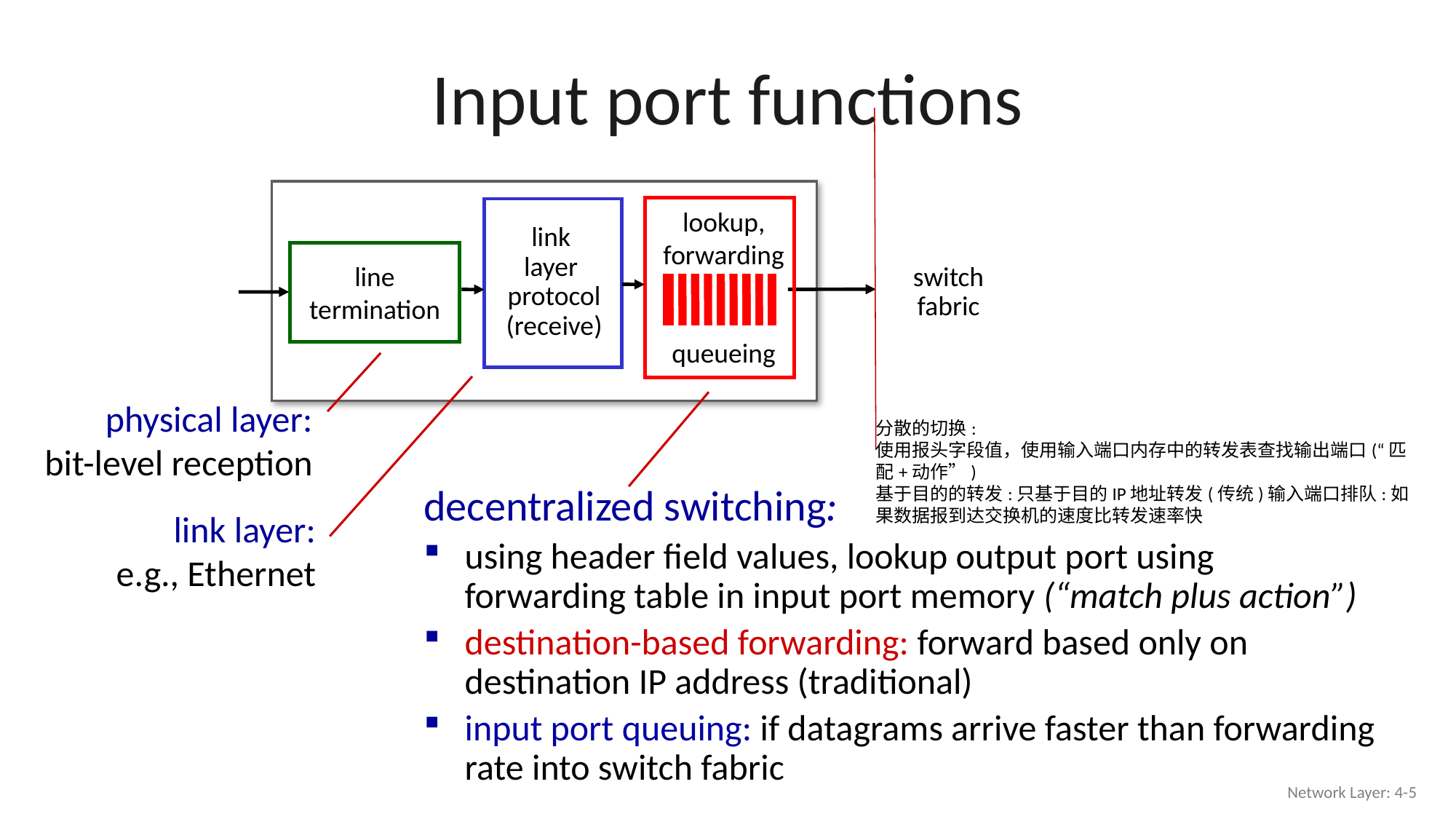

# Input port functions

decentralized switching:
using header field values, lookup output port using forwarding table in input port memory (“match plus action”)
destination-based forwarding: forward based only on destination IP address (traditional)
input port queuing: if datagrams arrive faster than forwarding rate into switch fabric
lookup,
forwarding

queueing

link layer:
e.g., Ethernet
link
layer
protocol
(receive)

switch
fabric
line
termination

physical layer:
bit-level reception

分散的切换:
使用报头字段值，使用输入端口内存中的转发表查找输出端口(“匹配+动作”)
基于目的的转发:只基于目的IP地址转发(传统)输入端口排队:如果数据报到达交换机的速度比转发速率快
Network Layer: 4-5